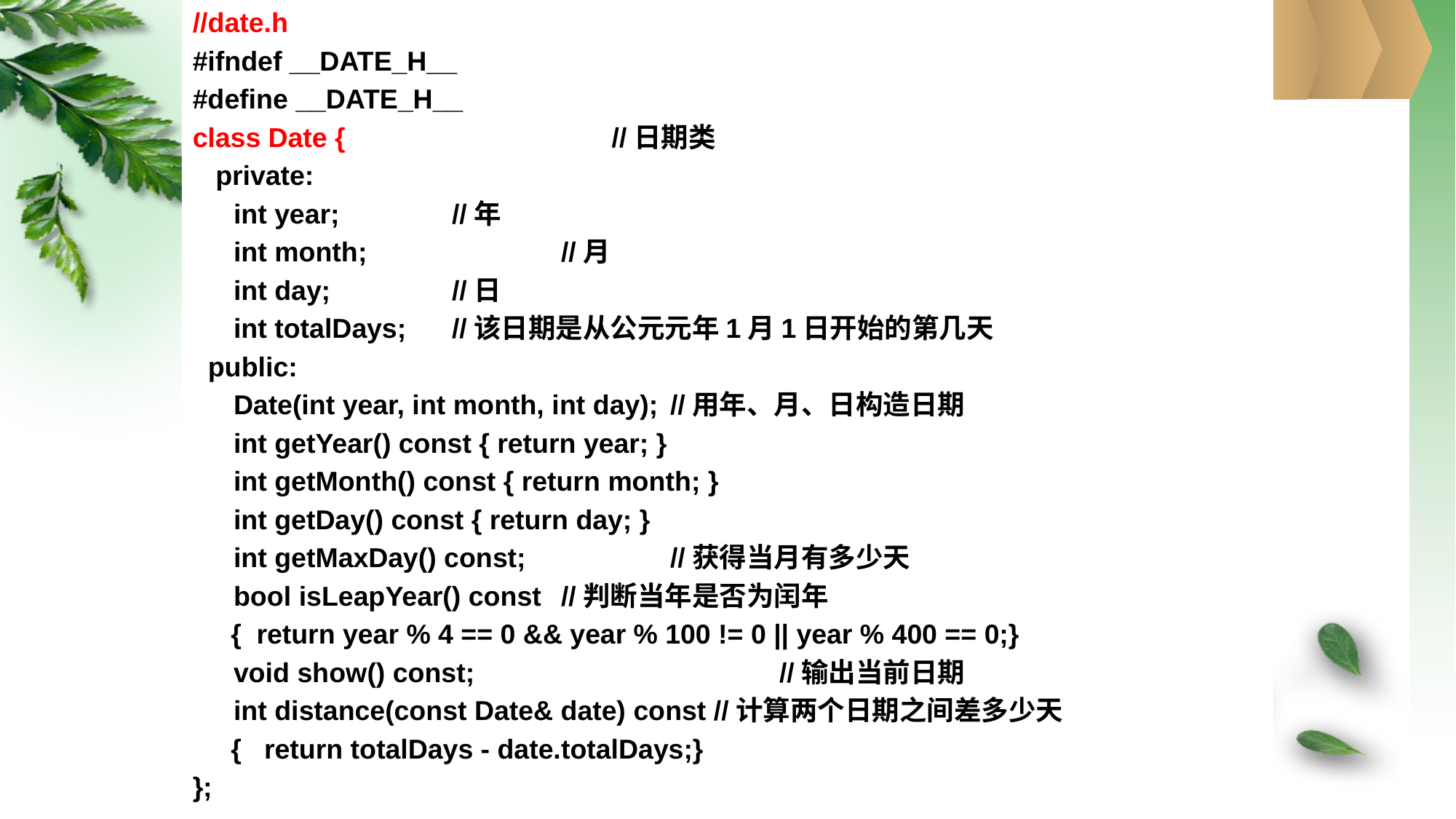

//date.h
#ifndef __DATE_H__
#define __DATE_H__
class Date {	                     //日期类
   private:
	int year;		//年
	int month;		//月
	int day;		//日
	int totalDays;  	//该日期是从公元元年1月1日开始的第几天
  public:
	Date(int year, int month, int day);	//用年、月、日构造日期
	int getYear() const { return year; }
	int getMonth() const { return month; }
	int getDay() const { return day; }
	int getMaxDay() const;		//获得当月有多少天
	bool isLeapYear() const	//判断当年是否为闰年
     {  return year % 4 == 0 && year % 100 != 0 || year % 400 == 0;}
	void show() const;			//输出当前日期
	int distance(const Date& date) const //计算两个日期之间差多少天
     {   return totalDays - date.totalDays;}
};